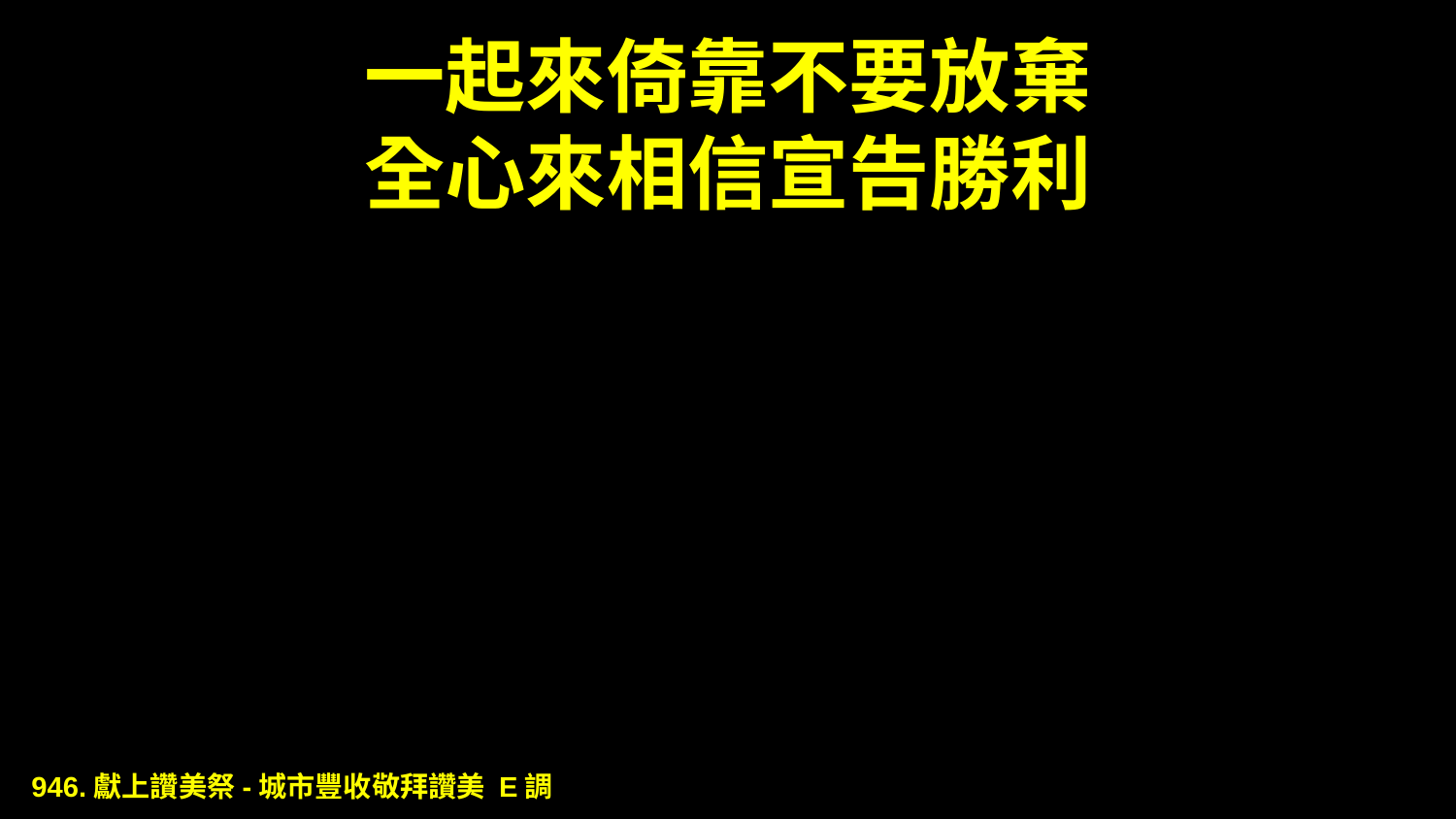

# 一起來倚靠不要放棄 全心來相信宣告勝利
946.獻上讚美祭-城市豐收敬拜讚美 E調